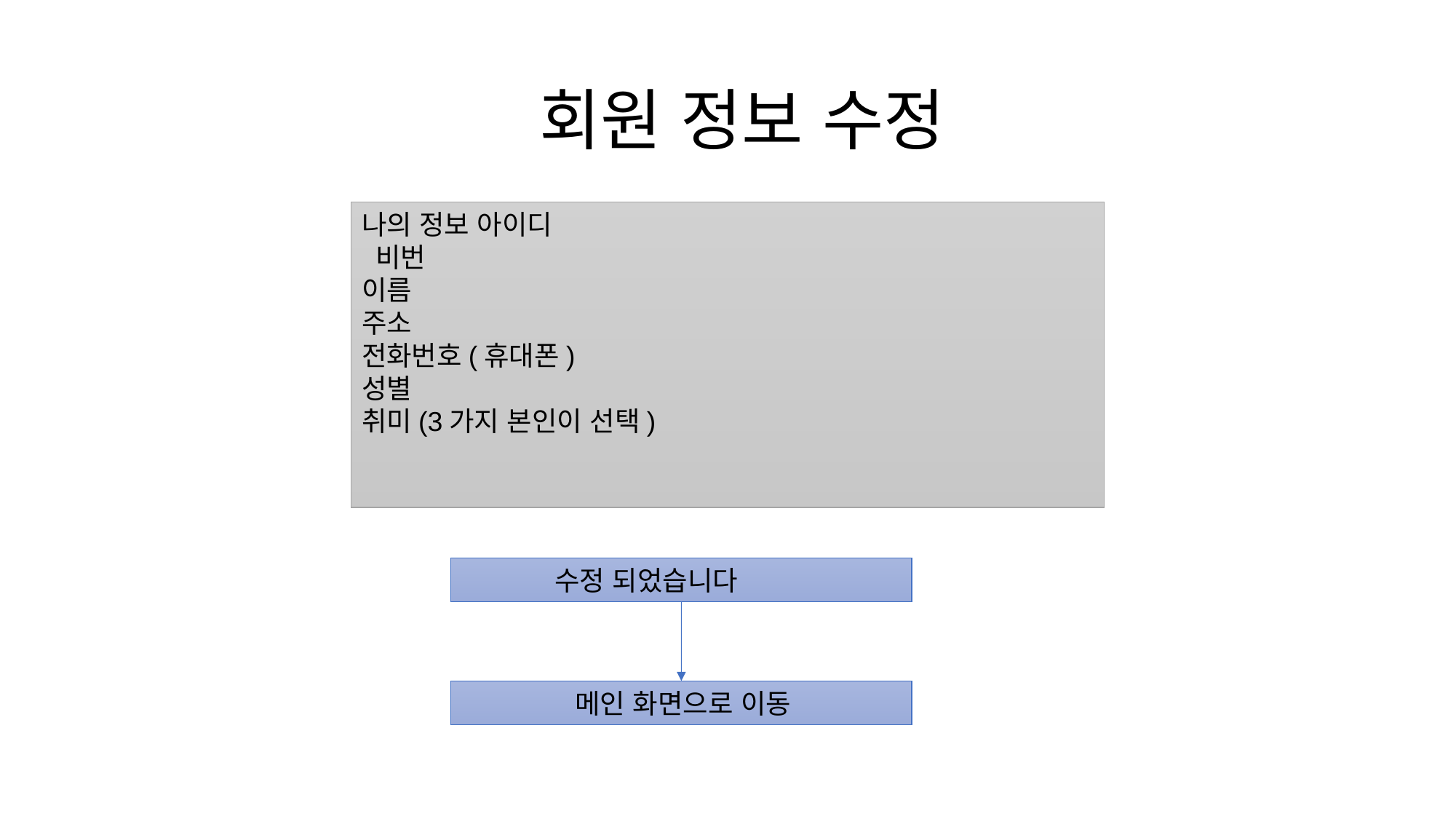

# 회원 정보 수정
나의 정보 아이디
 비번
이름
주소
전화번호(휴대폰)
성별
취미(3가지 본인이 선택)

              수정 되었습니다
              메인 화면으로 이동